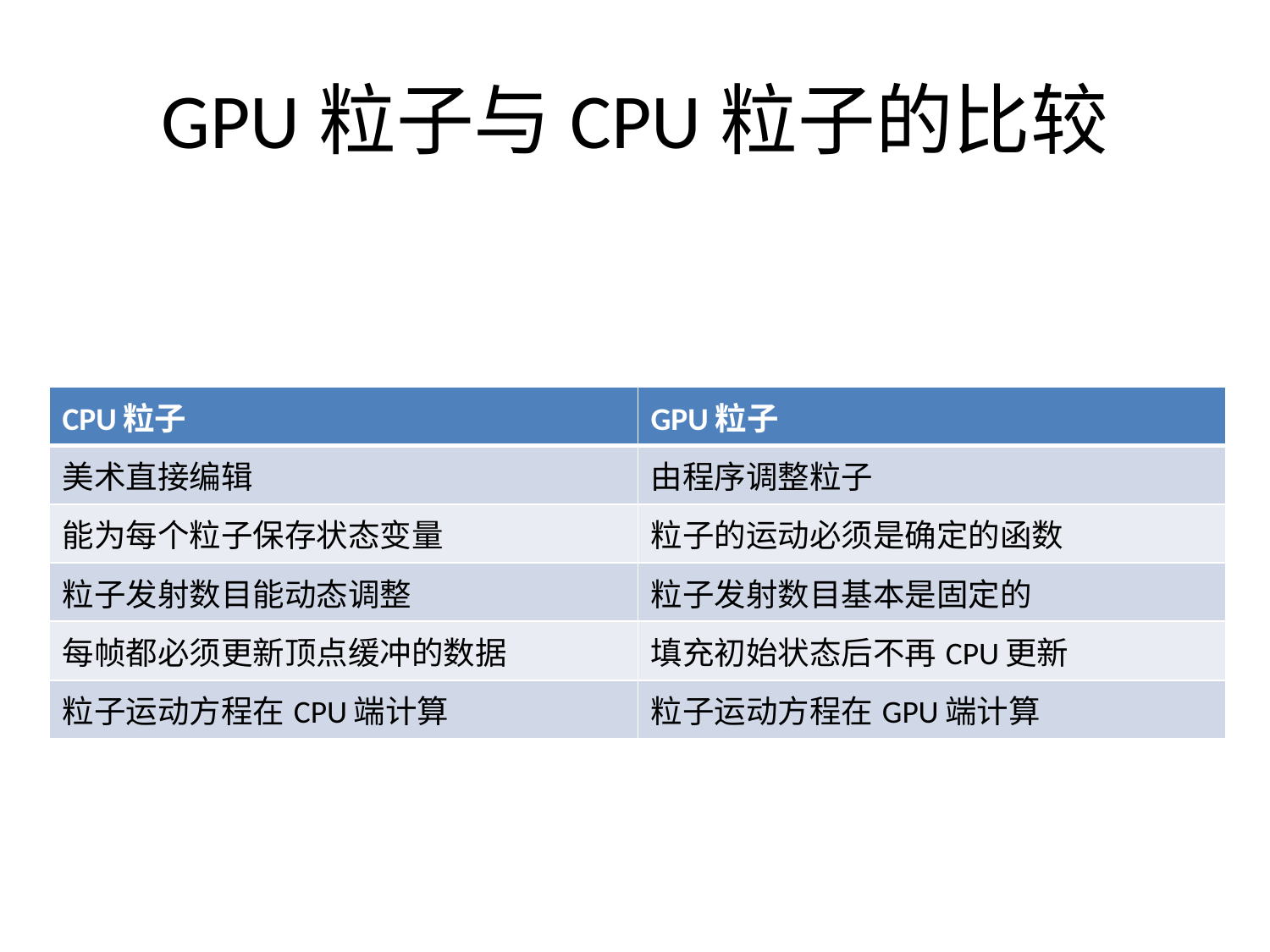

# GPU粒子与CPU粒子的比较
| CPU粒子 | GPU粒子 |
| --- | --- |
| 美术直接编辑 | 由程序调整粒子 |
| 能为每个粒子保存状态变量 | 粒子的运动必须是确定的函数 |
| 粒子发射数目能动态调整 | 粒子发射数目基本是固定的 |
| 每帧都必须更新顶点缓冲的数据 | 填充初始状态后不再CPU更新 |
| 粒子运动方程在CPU端计算 | 粒子运动方程在GPU端计算 |